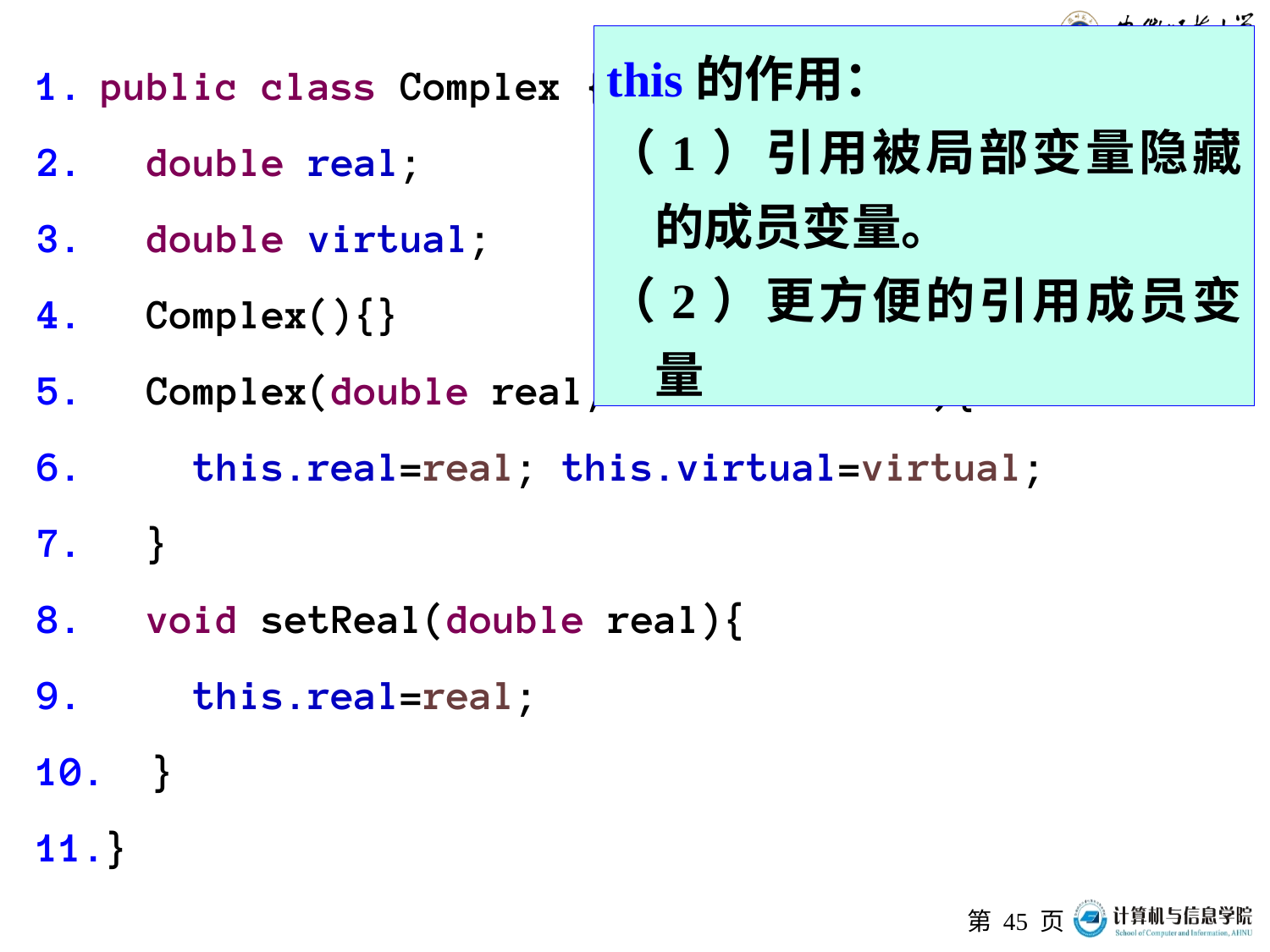

public class Complex {
  double real;
  double virtual;
  Complex(){}
  Complex(double real,double virtual){
    this.real=real; this.virtual=virtual;
  }
  void setReal(double real){
    this.real=real;
  }
}
this的作用：
（1）引用被局部变量隐藏的成员变量。
（2）更方便的引用成员变量

第 45 页